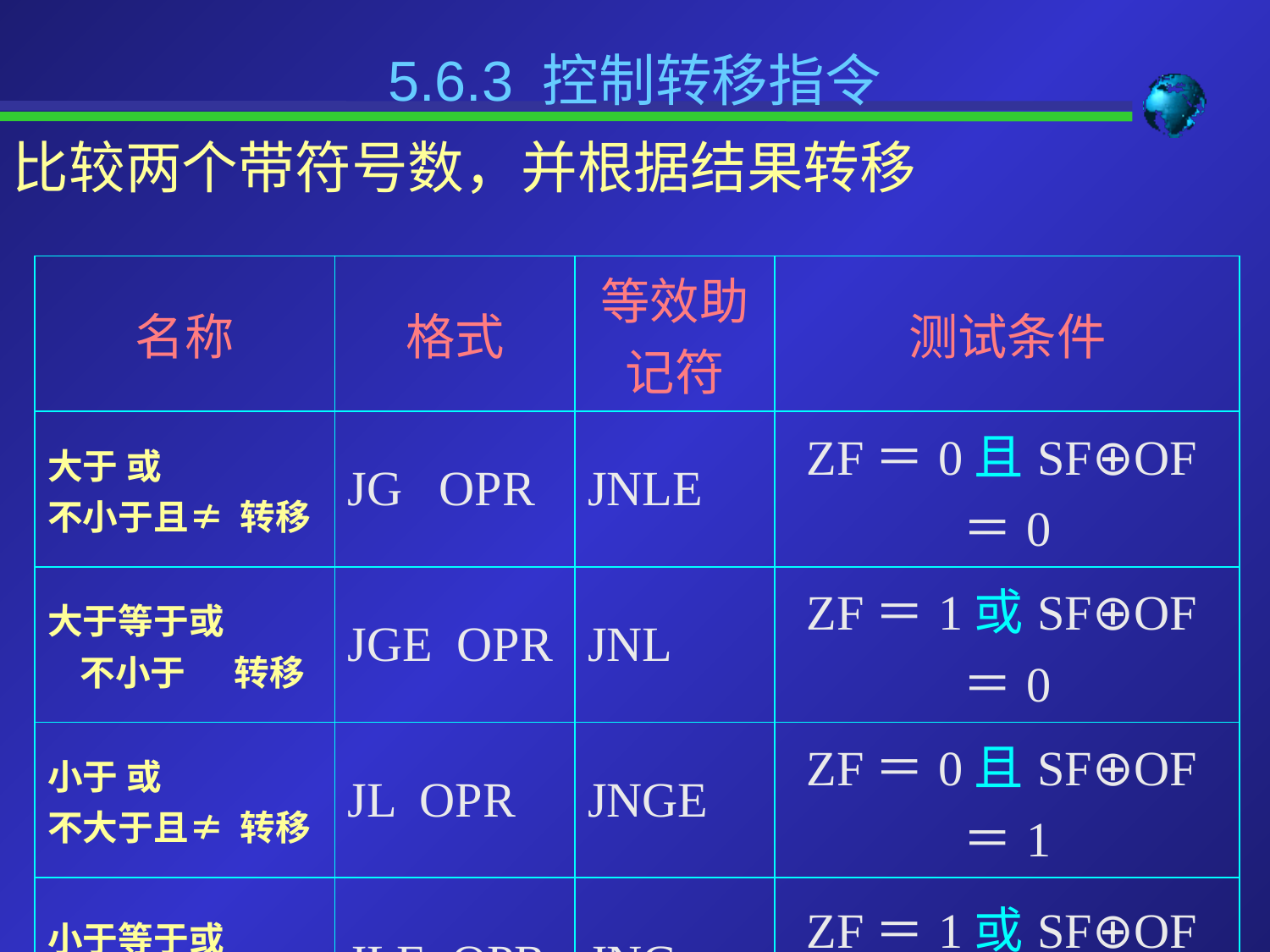

# 5.6.3 控制转移指令
比较两个带符号数，并根据结果转移
| 名称 | 格式 | 等效助记符 | 测试条件 |
| --- | --- | --- | --- |
| 大于 或 不小于且≠ 转移 | JG OPR | JNLE | ZF＝0且SF⊕OF＝0 |
| 大于等于或 不小于 转移 | JGE OPR | JNL | ZF＝1或SF⊕OF＝0 |
| 小于 或 不大于且≠ 转移 | JL OPR | JNGE | ZF＝0且SF⊕OF＝1 |
| 小于等于或 不大于 转移 | JLE OPR | JNG | ZF＝1或SF⊕OF＝1 |
77